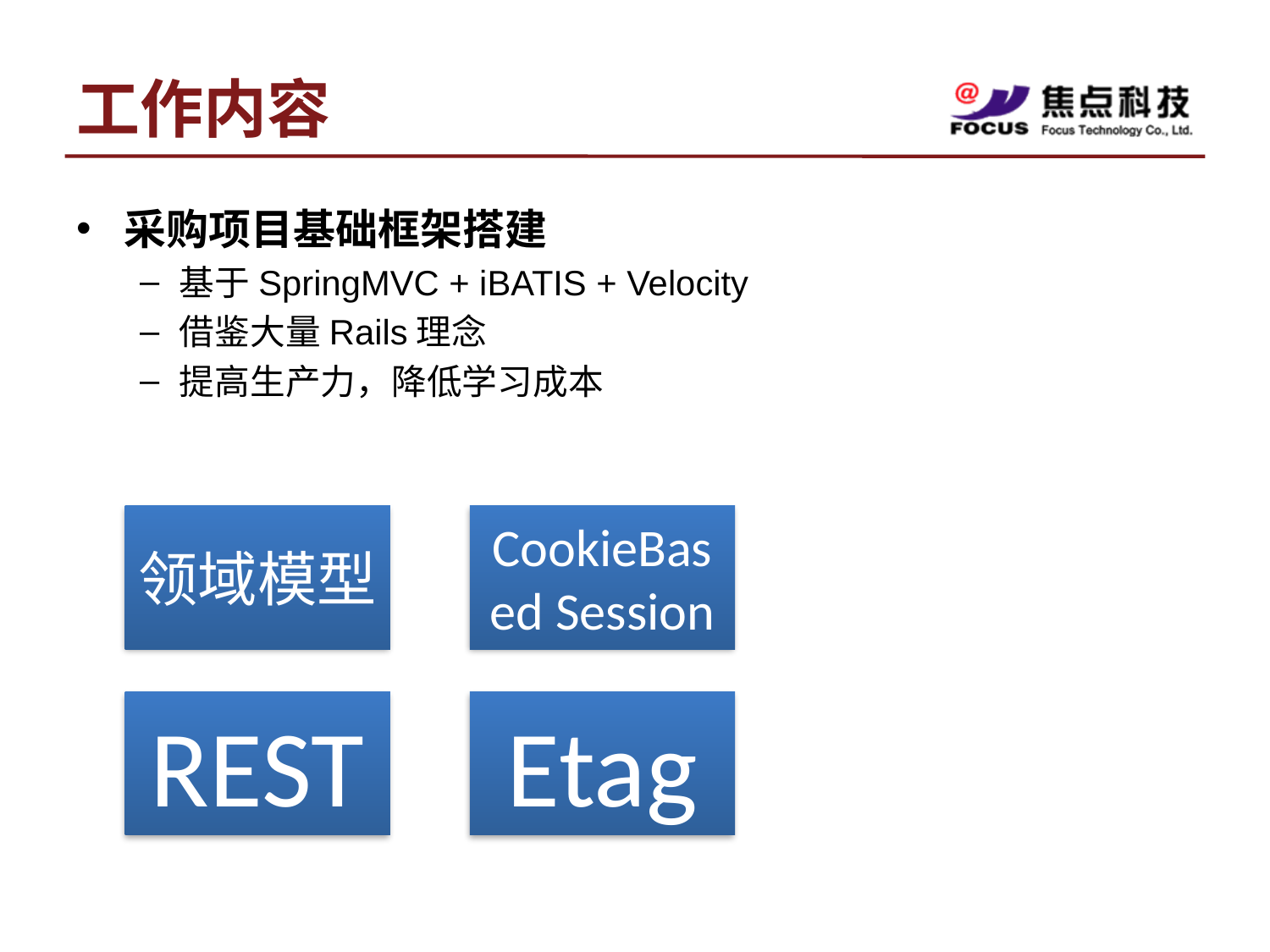

# 工作内容
采购项目基础框架搭建
基于SpringMVC + iBATIS + Velocity
借鉴大量Rails理念
提高生产力，降低学习成本

领域模型
REST
Etag
CookieBased Session